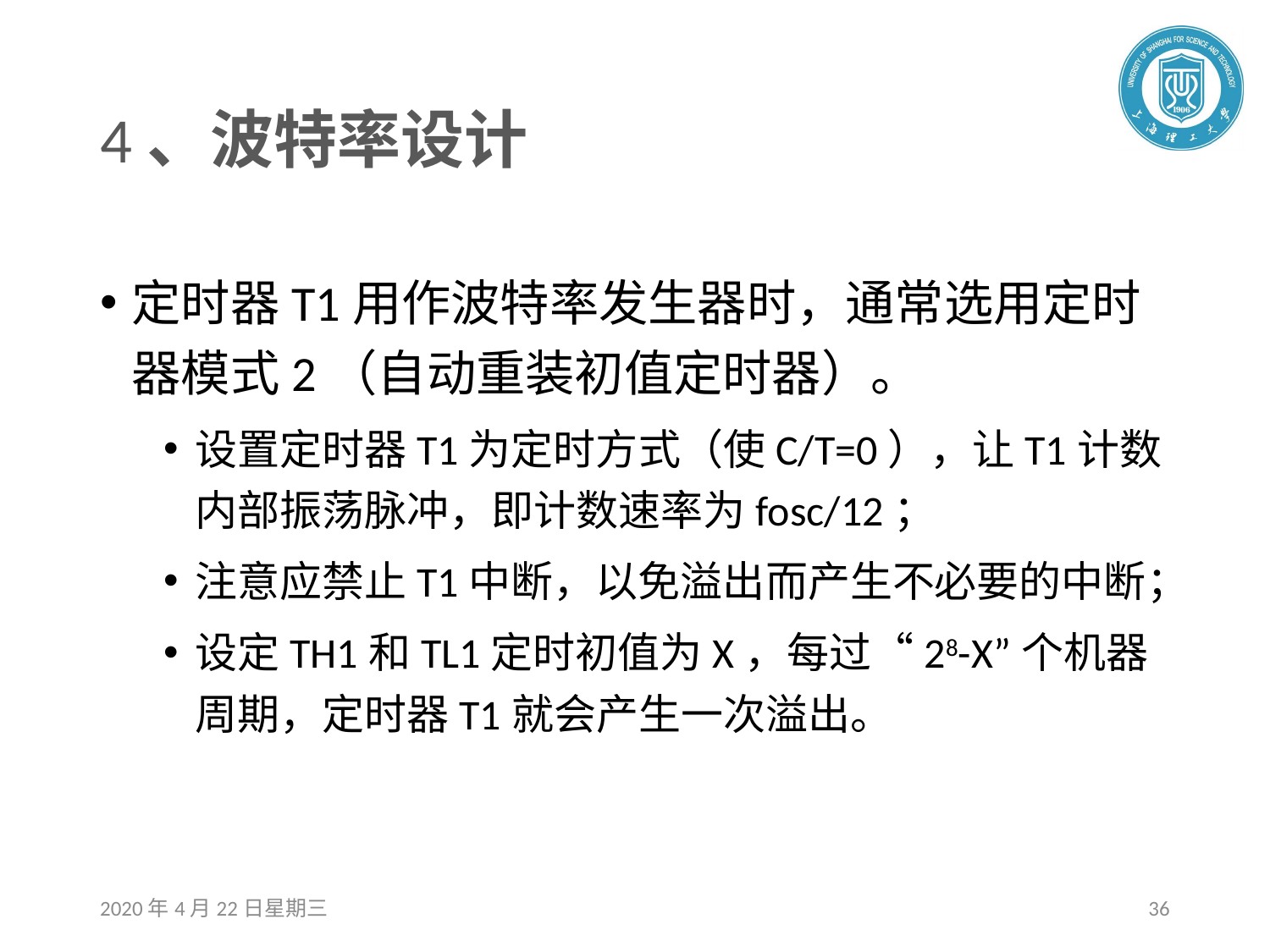

# 4、波特率设计
定时器T1用作波特率发生器时，通常选用定时器模式2（自动重装初值定时器）。
设置定时器T1为定时方式（使C/T=0），让T1计数内部振荡脉冲，即计数速率为fosc/12；
注意应禁止T1中断，以免溢出而产生不必要的中断；
设定TH1和TL1定时初值为X，每过“28-X”个机器周期，定时器T1就会产生一次溢出。
2020年4月22日星期三
36